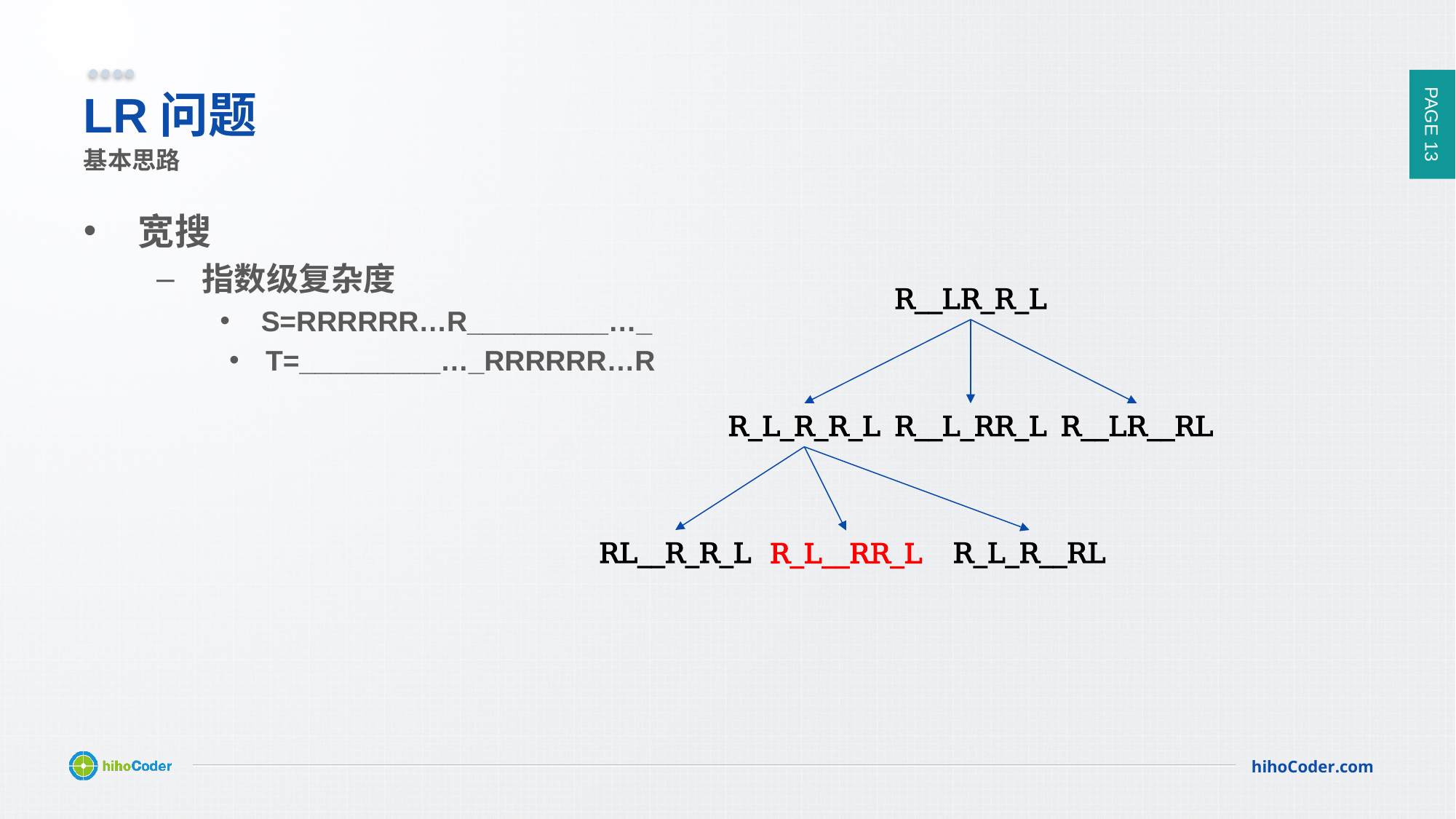

# LR问题
基本思路
宽搜
指数级复杂度
S=RRRRRR…R_________…_
T=_________…_RRRRRR…R

R__LR_R_L
R_L_R_R_L
R__L_RR_L
R__LR__RL
RL__R_R_L
R_L_R__RL
R_L__RR_L